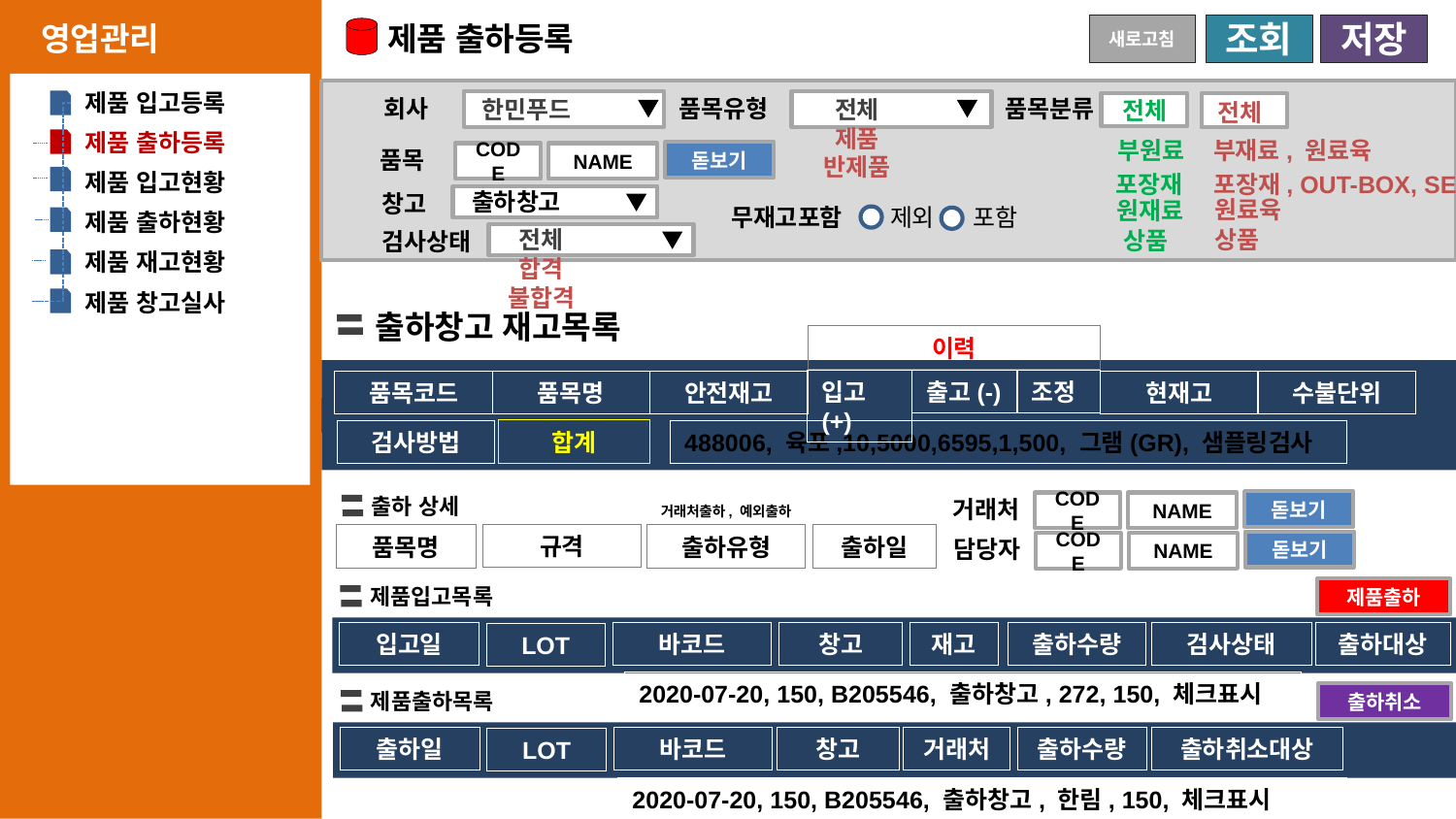

제품 출하등록
영업관리
새로고침
조회
저장

제품 입고등록

회사
품목유형
품목분류
한민푸드
전체
제품
반제품
전체
전체
부원료
부재료, 원료육
포장재
포장재, OUT-BOX, SET
원료육
원재료
상품
상품

제품 출하등록

품목
돋보기
CODE
NAME
제품 입고현황

출하창고
창고

무재고포함
포함
제외
제품 출하현황

전체
합격
불합격
검사상태

제품 재고현황

제품 창고실사
사용유무

출하창고 재고목록

이력

입고(+)
출고(-)
조정
품목코드
품목명
안전재고
현재고
수불단위

합계
488006, 육포,10,5000,6595,1,500, 그램(GR), 샘플링검사
검사방법
출하 상세
거래처
돋보기
CODE
NAME

거래처출하, 예외출하
규격
품목명
출하유형
출하일
담당자
돋보기
CODE
NAME
제품입고목록
제품출하

입고일
바코드
창고
재고
출하수량
검사상태
출하대상
LOT
2020-07-20, 150, B205546, 출하창고, 272, 150, 체크표시
제품출하목록
출하취소

출하일
바코드
창고
거래처
출하수량
출하취소대상
LOT
2020-07-20, 150, B205546, 출하창고, 한림, 150, 체크표시